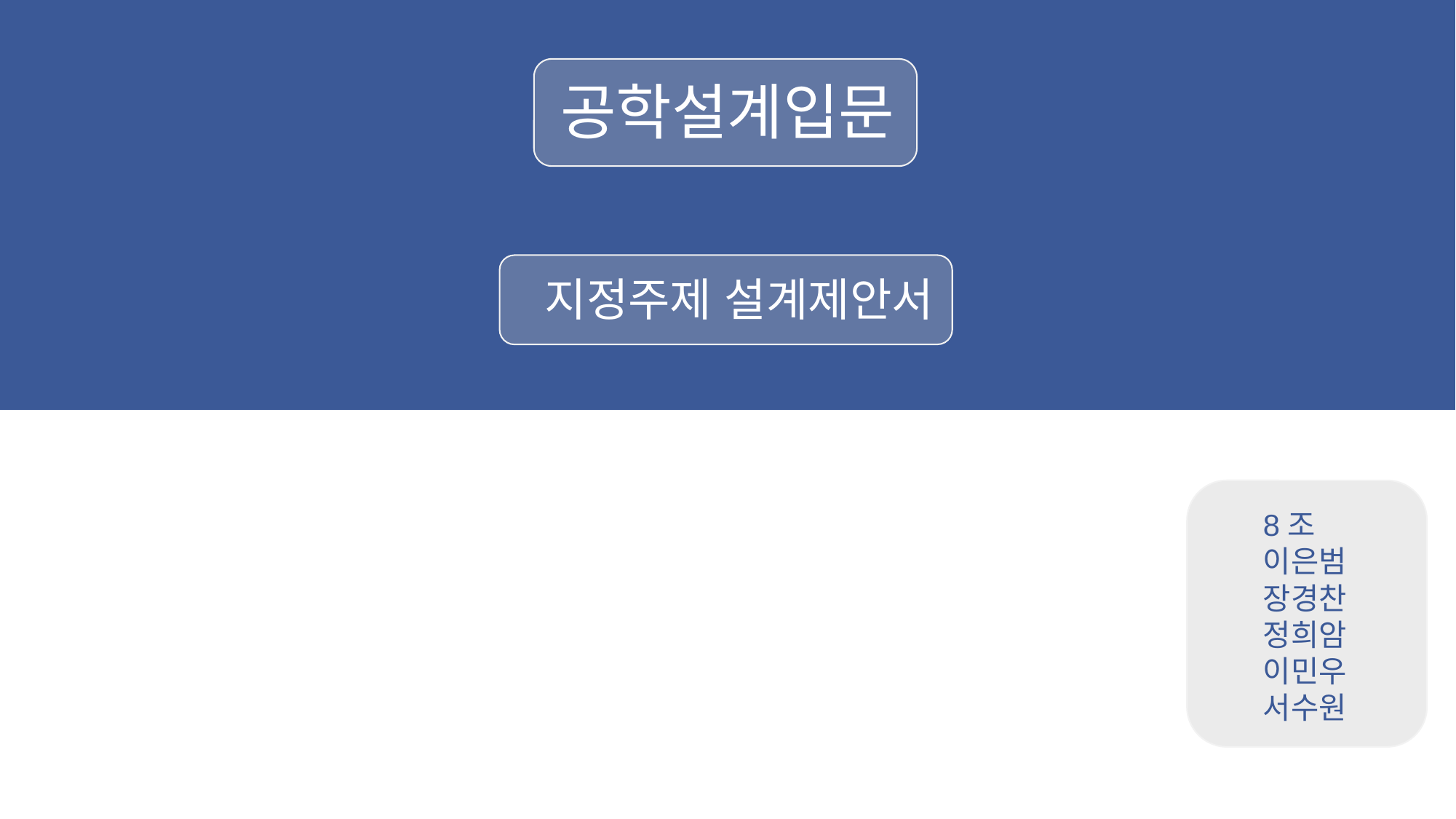

공학설계입문

 지정주제 설계제안서

8조
이은범
장경찬
정희암
이민우
서수원